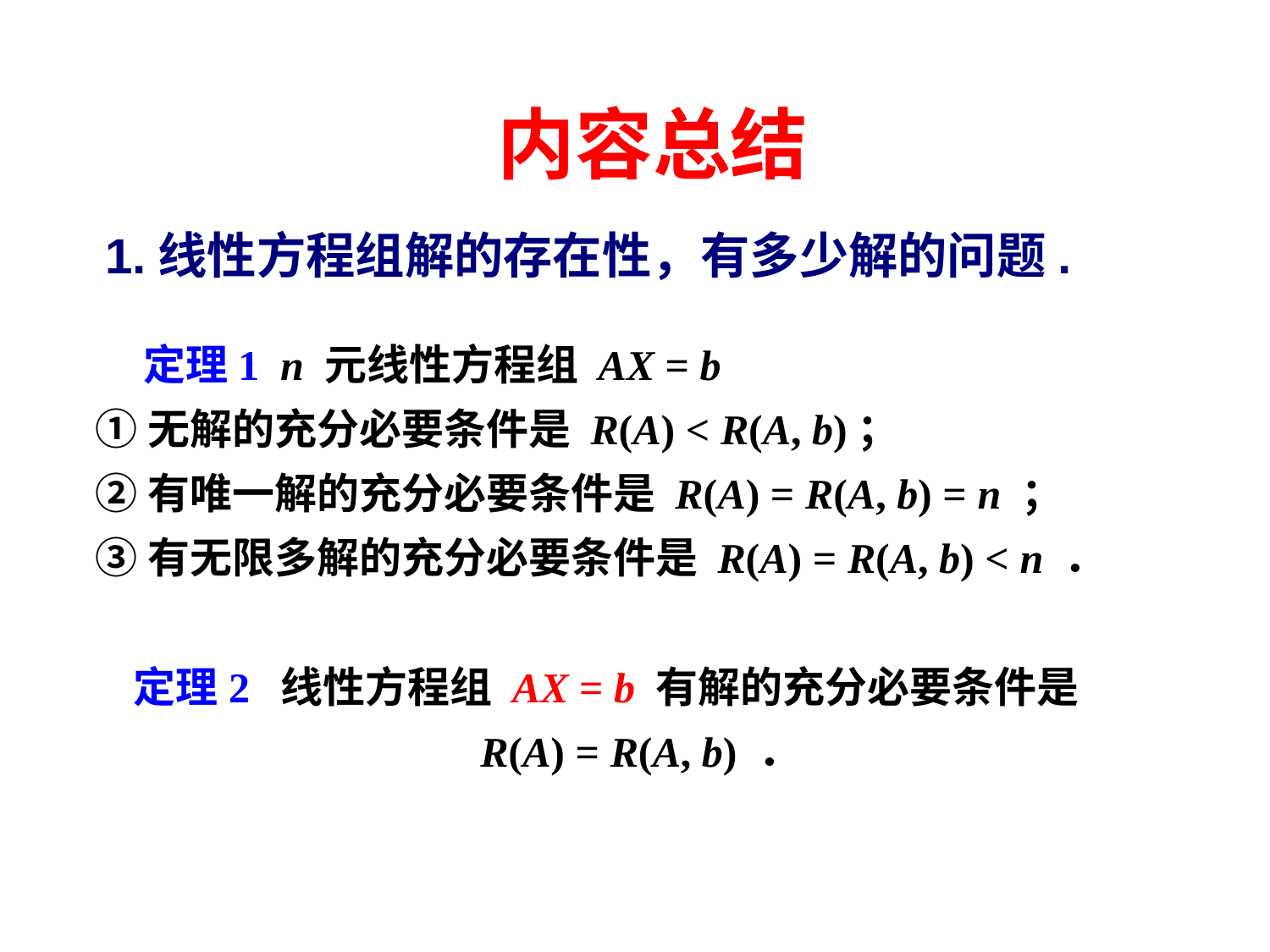

内容总结
1.线性方程组解的存在性，有多少解的问题.
      定理1  n 元线性方程组 AX = b
  ①无解的充分必要条件是 R(A) < R(A, b)；
  ②有唯一解的充分必要条件是 R(A) = R(A, b) = n ；
  ③有无限多解的充分必要条件是 R(A) = R(A, b) < n ．
     定理2  线性方程组 AX = b 有解的充分必要条件是
 R(A) = R(A, b) ．